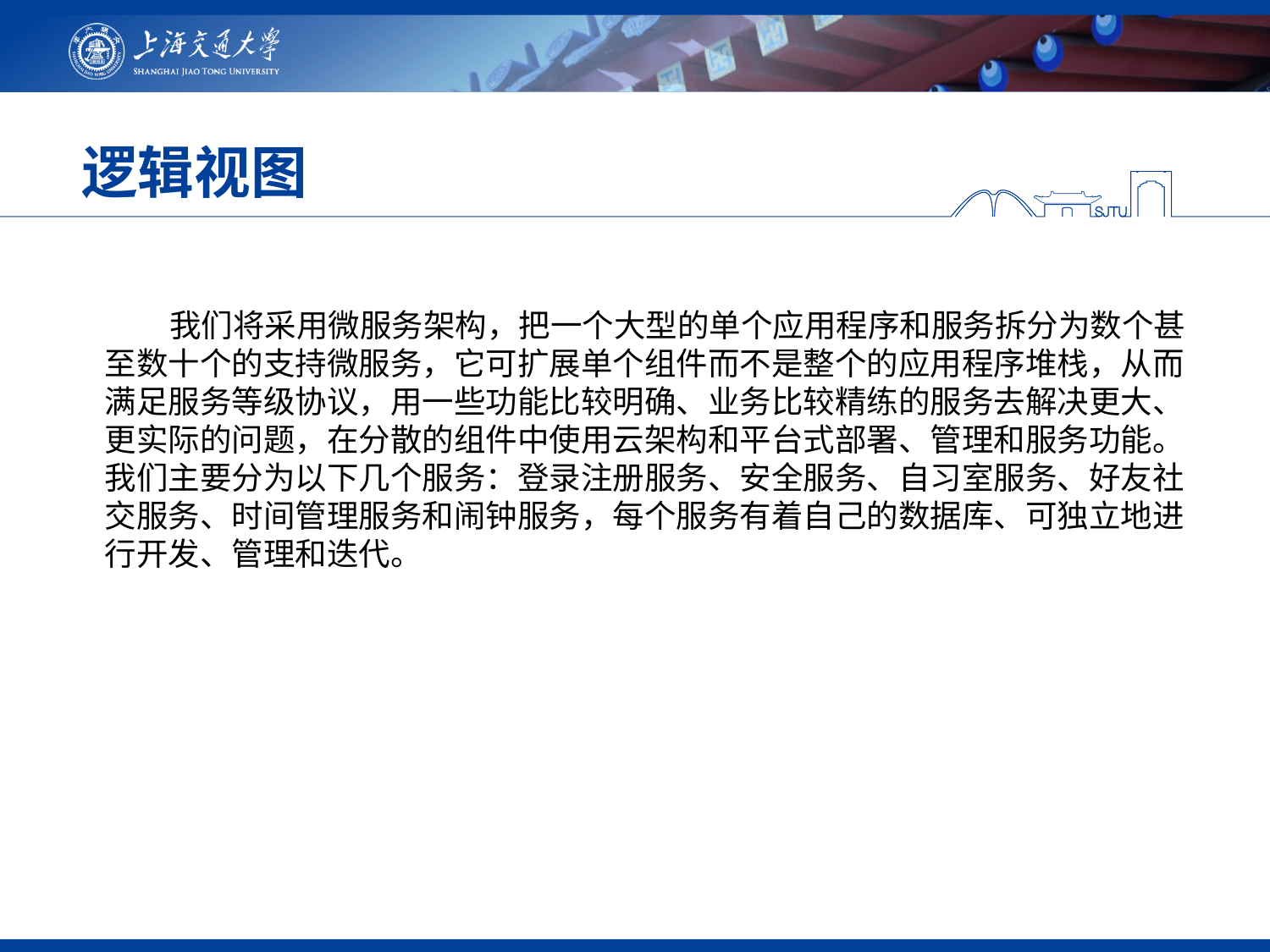

# 逻辑视图
        我们将采用微服务架构，把一个大型的单个应用程序和服务拆分为数个甚至数十个的支持微服务，它可扩展单个组件而不是整个的应用程序堆栈，从而满足服务等级协议，用一些功能比较明确、业务比较精练的服务去解决更大、更实际的问题，在分散的组件中使用云架构和平台式部署、管理和服务功能。我们主要分为以下几个服务：登录注册服务、安全服务、自习室服务、好友社交服务、时间管理服务和闹钟服务，每个服务有着自己的数据库、可独立地进行开发、管理和迭代。